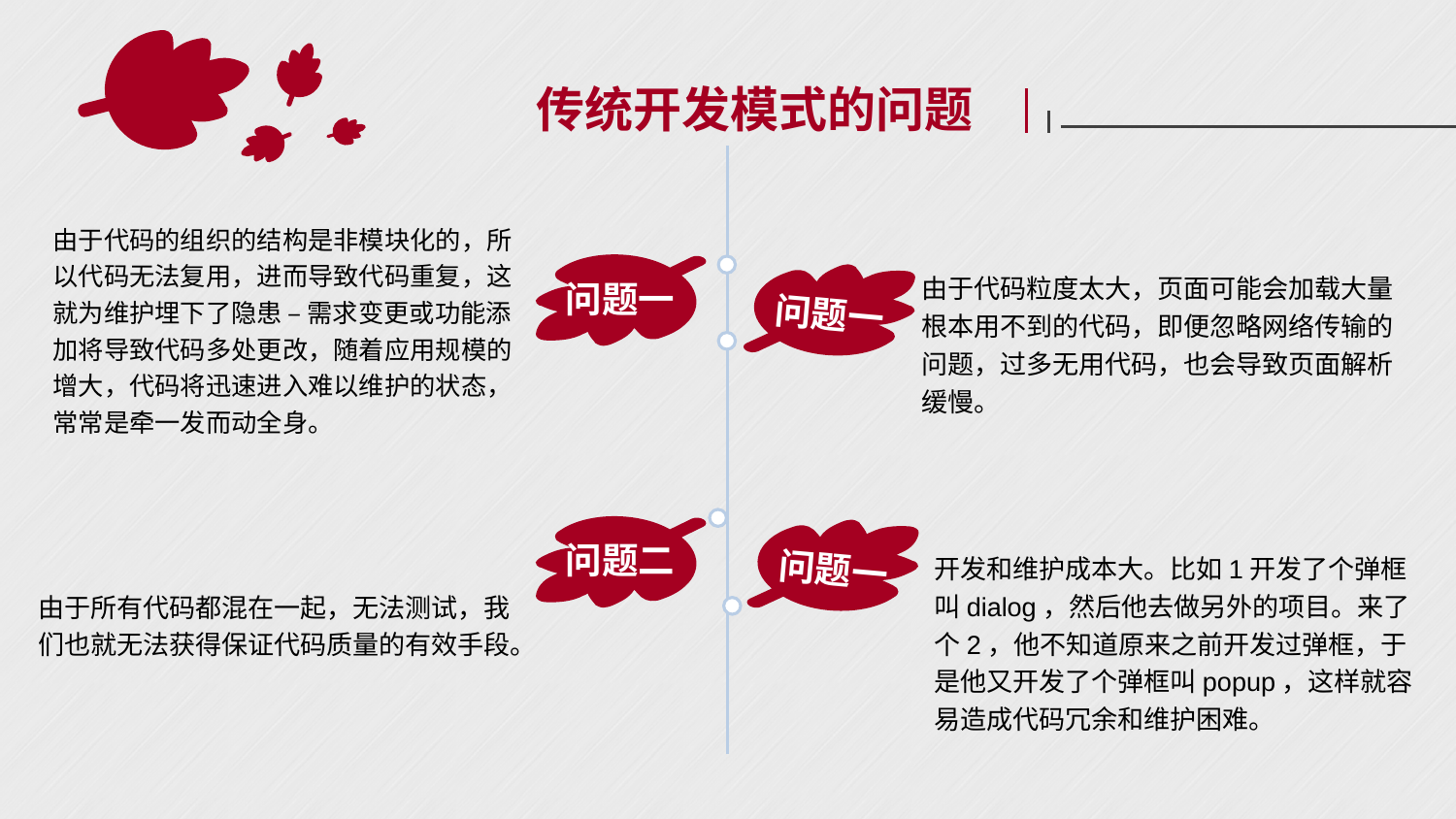

传统开发模式的问题

由于代码的组织的结构是非模块化的，所以代码无法复用，进而导致代码重复，这就为维护埋下了隐患 – 需求变更或功能添加将导致代码多处更改，随着应用规模的增大，代码将迅速进入难以维护的状态，常常是牵一发而动全身。

由于代码粒度太大，页面可能会加载大量根本用不到的代码，即便忽略网络传输的问题，过多无用代码，也会导致页面解析缓慢。
问题一
问题一

问题一
开发和维护成本大。比如1开发了个弹框叫dialog，然后他去做另外的项目。来了个2，他不知道原来之前开发过弹框，于是他又开发了个弹框叫popup，这样就容易造成代码冗余和维护困难。
问题二
由于所有代码都混在一起，无法测试，我们也就无法获得保证代码质量的有效手段。